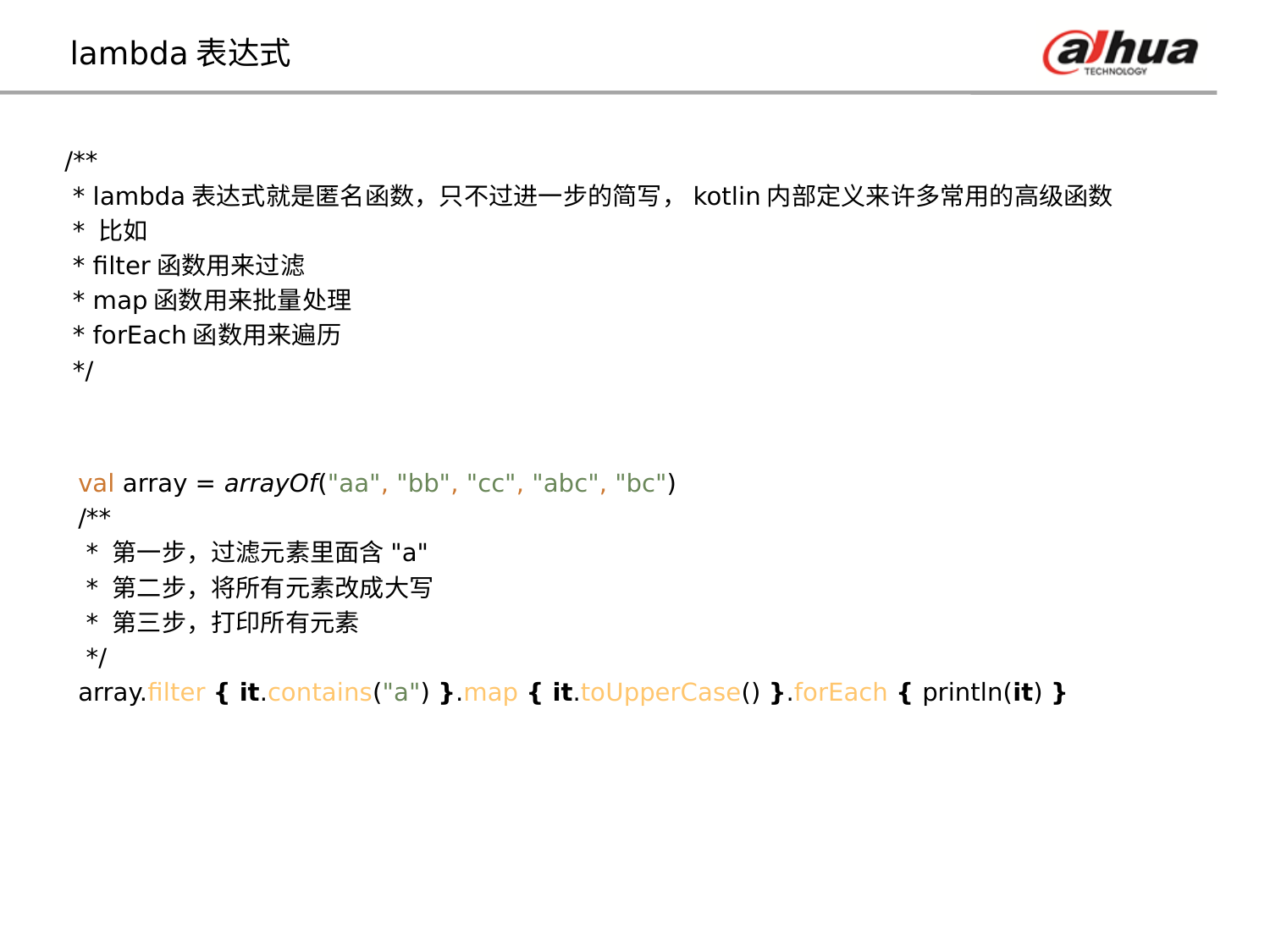

# lambda表达式
/**
 * lambda表达式就是匿名函数，只不过进一步的简写，kotlin内部定义来许多常用的高级函数
 * 比如
 * filter函数用来过滤
 * map函数用来批量处理
 * forEach函数用来遍历
 */
val array = arrayOf("aa", "bb", "cc", "abc", "bc")
/**
 * 第一步，过滤元素里面含"a"
 * 第二步，将所有元素改成大写
 * 第三步，打印所有元素
 */
array.filter { it.contains("a") }.map { it.toUpperCase() }.forEach { println(it) }